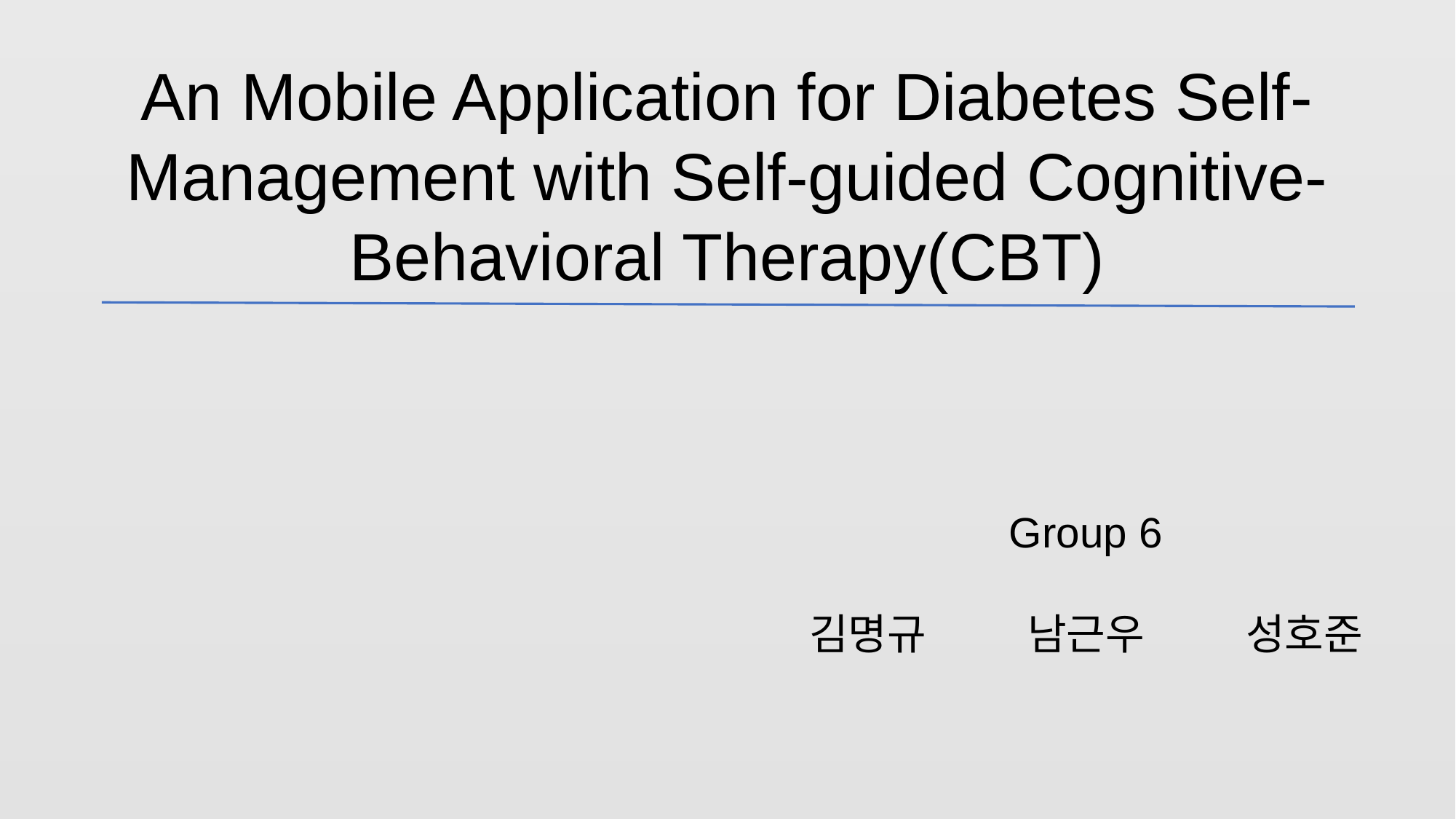

An Mobile Application for Diabetes Self-Management with Self-guided Cognitive-Behavioral Therapy(CBT)
Group 6

김명규	남근우	성호준